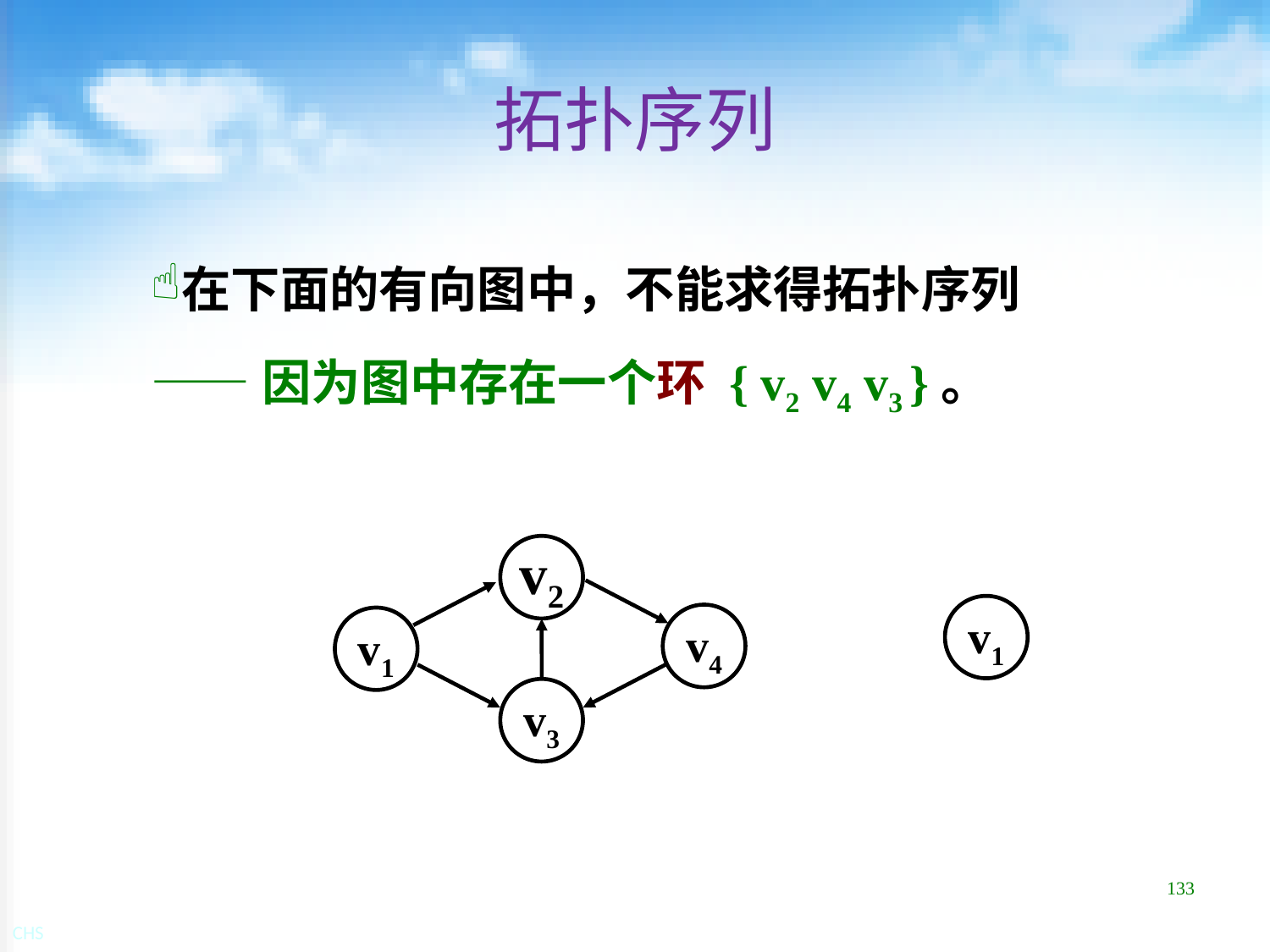

# 拓扑序列
在下面的有向图中，不能求得拓扑序列
——因为图中存在一个环 { v2 v4 v3 }。
v2

v4

v3

v1
v1

133